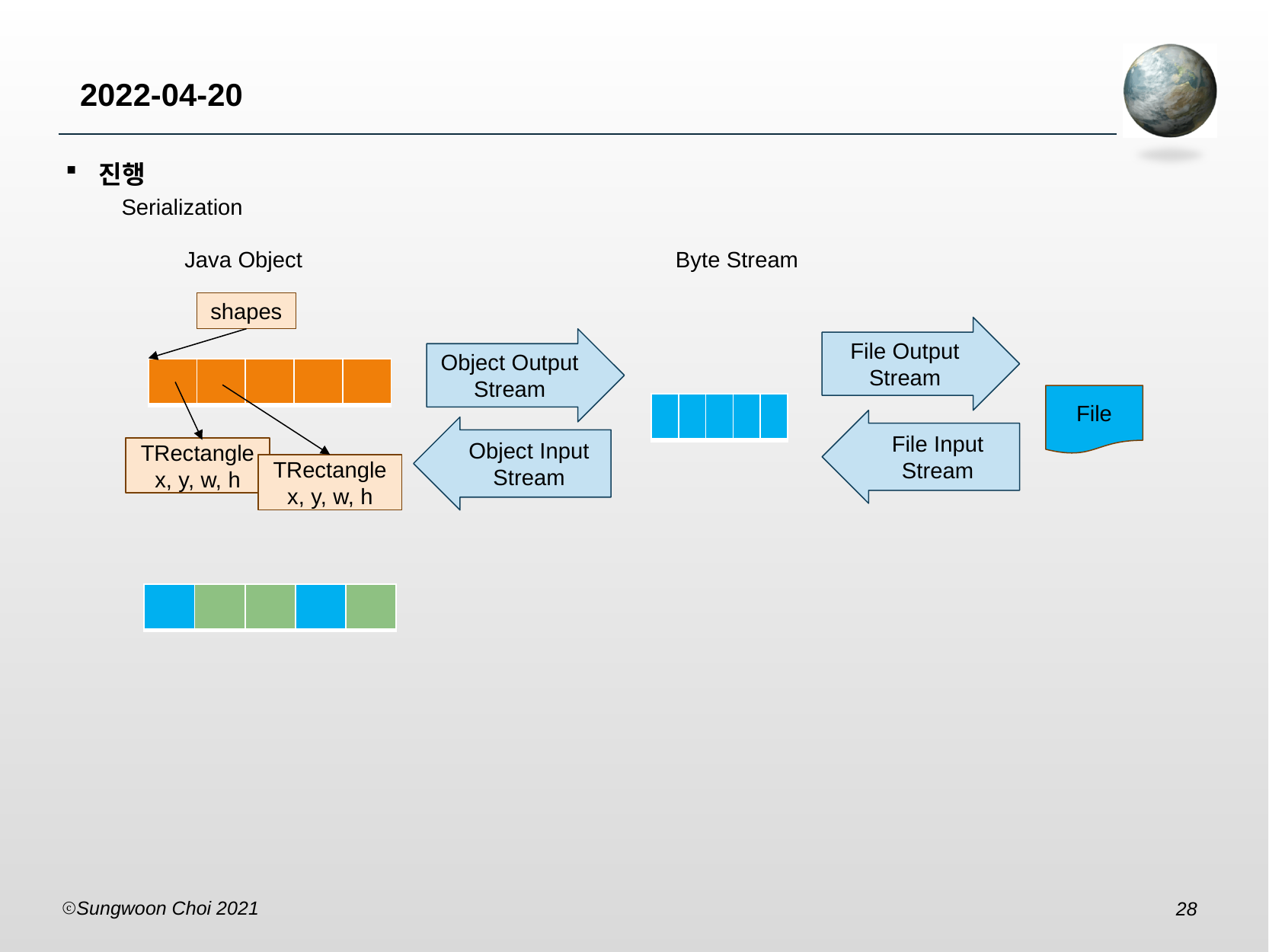

# 2022-04-20
진행
Serialization
Byte Stream
Java Object
shapes
File Output Stream
Object Output Stream
|  |  |  |  |  |
| --- | --- | --- | --- | --- |
File
|  |  |  |  |  |
| --- | --- | --- | --- | --- |
File Input Stream
Object Input Stream
TRectangle
x, y, w, h
TRectangle
x, y, w, h
|  |  |  |  |  |
| --- | --- | --- | --- | --- |
Sungwoon Choi 2021
28